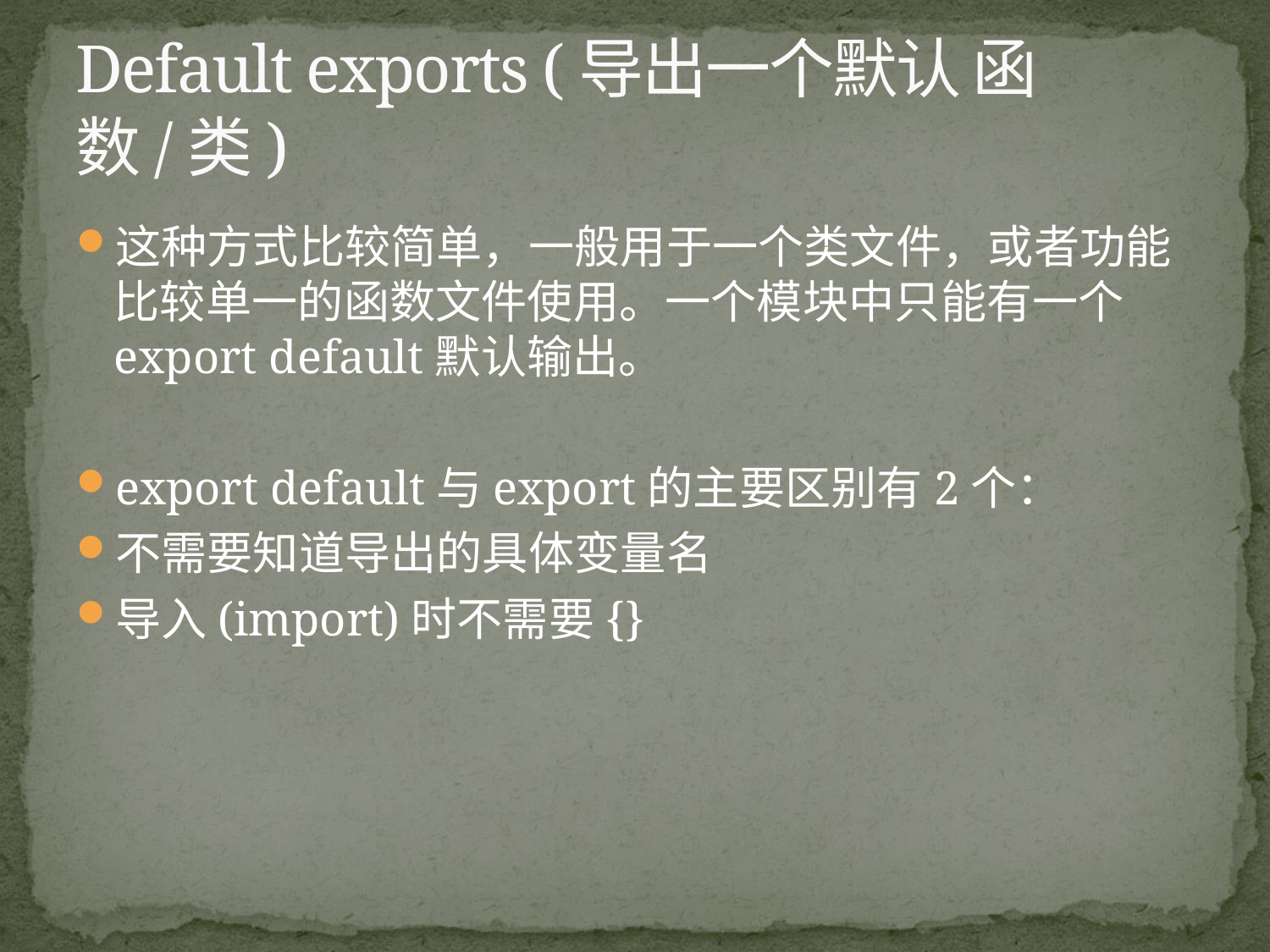

# Default exports (导出一个默认 函数/类)
这种方式比较简单，一般用于一个类文件，或者功能比较单一的函数文件使用。一个模块中只能有一个export default默认输出。

export default与export的主要区别有2个：
不需要知道导出的具体变量名
导入(import)时不需要{}